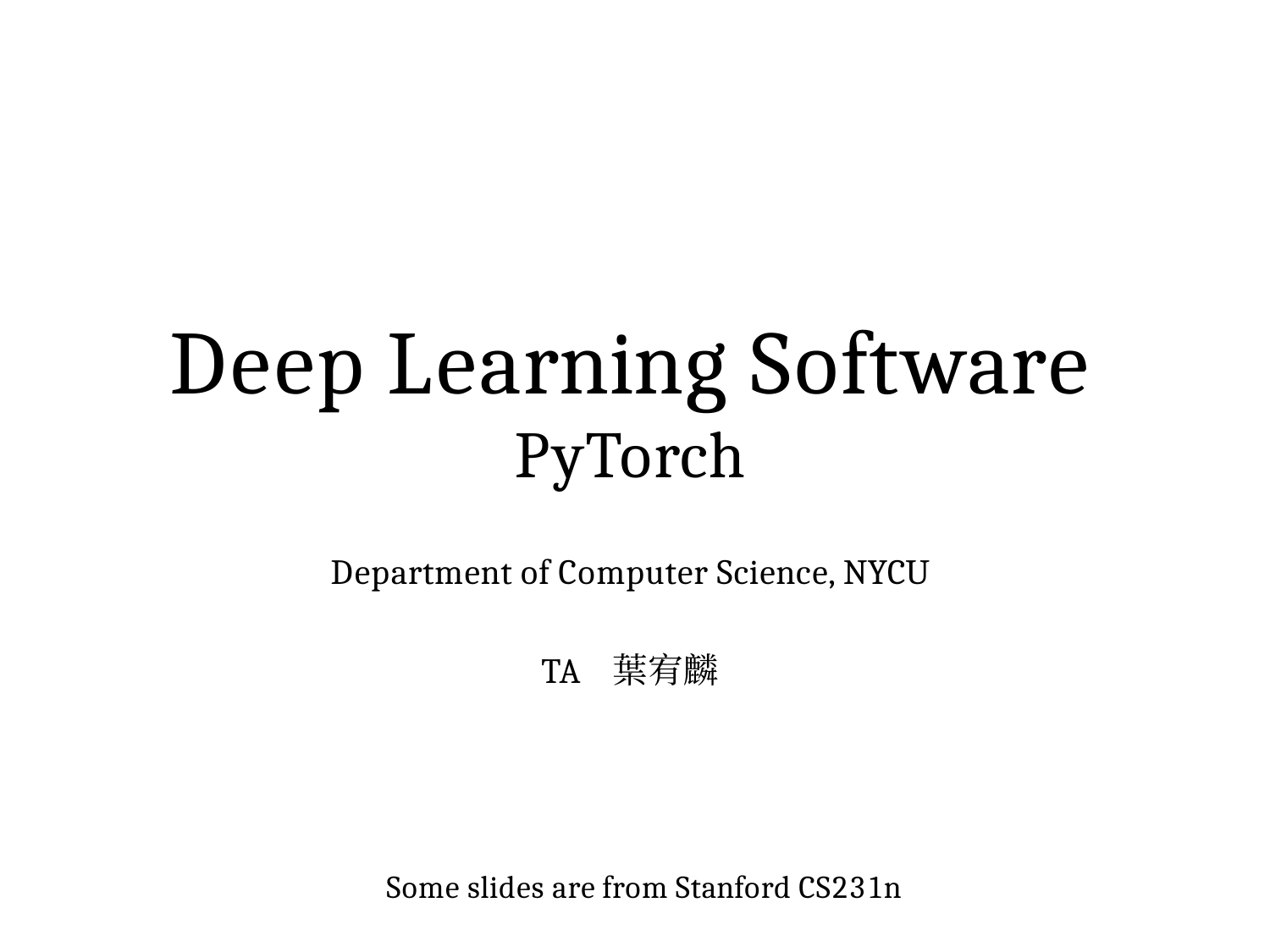

# Deep Learning Software PyTorch
Department of Computer Science, NYCU

TA   葉宥麟
Some slides are from Stanford CS231n